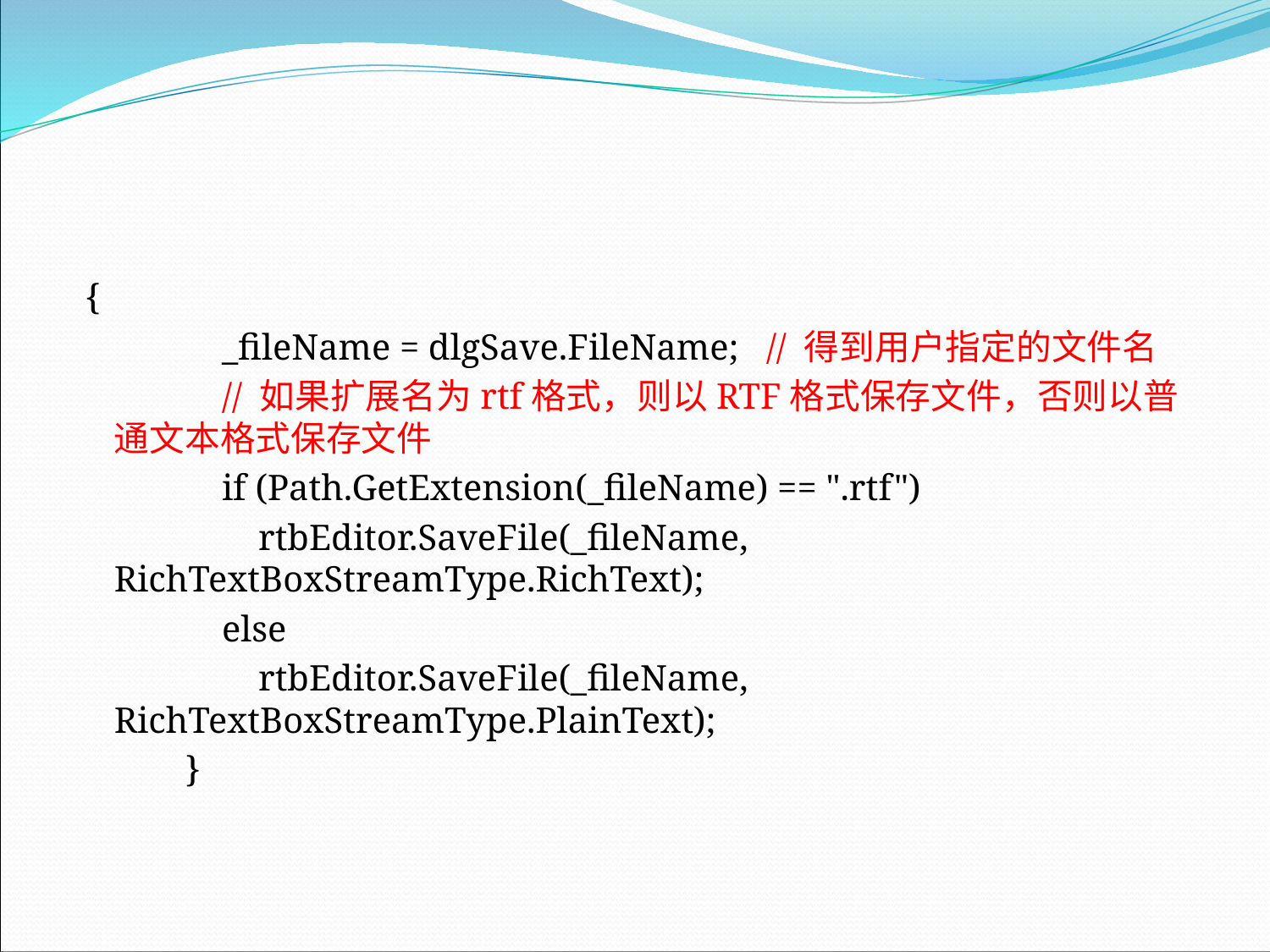

{
                _fileName = dlgSave.FileName;   // 得到用户指定的文件名
                // 如果扩展名为rtf格式，则以RTF格式保存文件，否则以普通文本格式保存文件
                if (Path.GetExtension(_fileName) == ".rtf")
                    rtbEditor.SaveFile(_fileName, RichTextBoxStreamType.RichText);
                else
                    rtbEditor.SaveFile(_fileName, RichTextBoxStreamType.PlainText);
            }